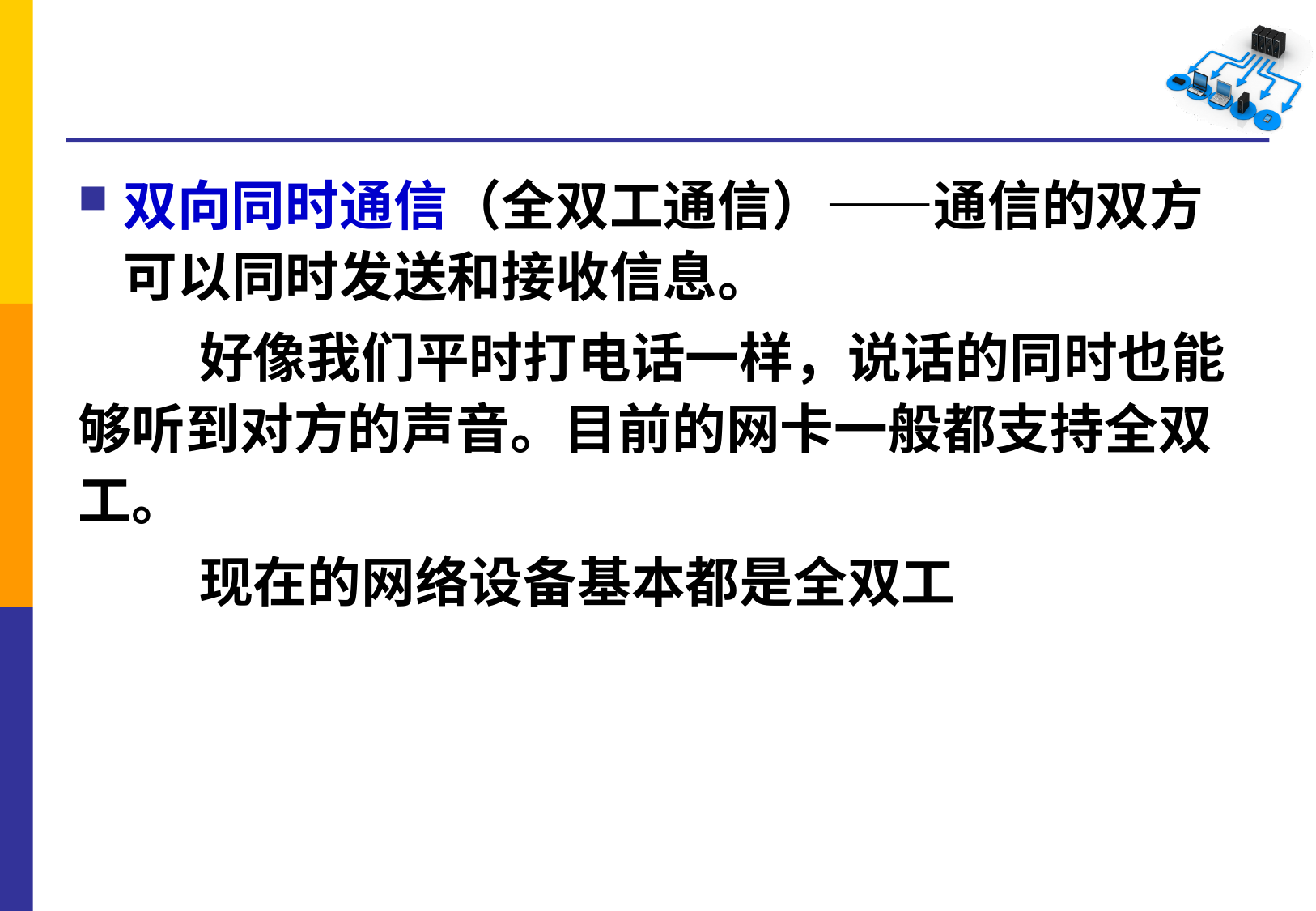

#
双向同时通信（全双工通信）——通信的双方可以同时发送和接收信息。
	好像我们平时打电话一样，说话的同时也能够听到对方的声音。目前的网卡一般都支持全双工。
	现在的网络设备基本都是全双工